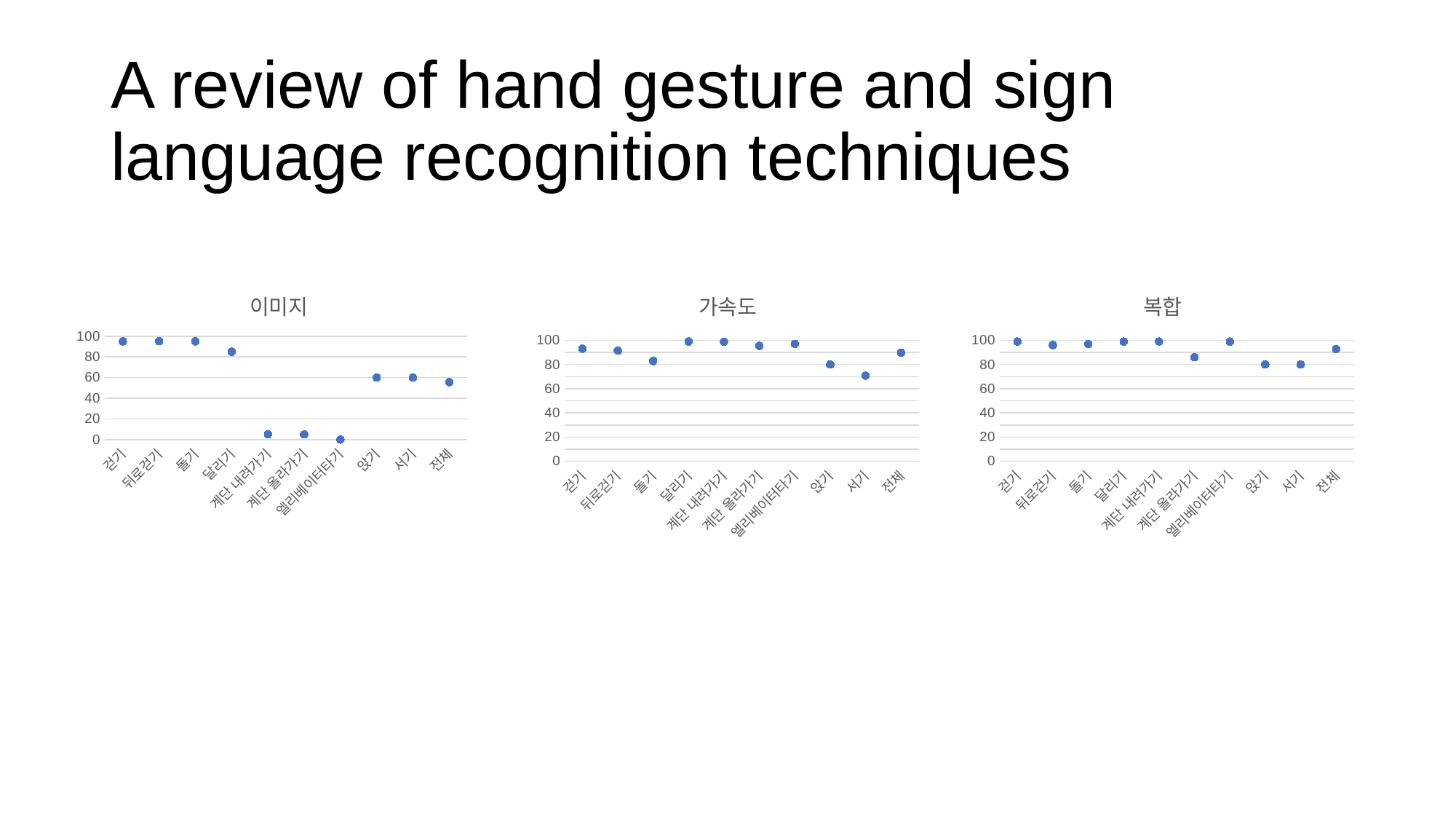

# A review of hand gesture and sign language recognition techniques

### Chart: 이미지

| Category |  |
|---|---|
| 걷기 | 95.0 |
| 뒤로걷기 | 95.12 |
| 돌기 | 95.0 |
| 달리기 | 85.0 |
| 계단 내려가기 | 5.0 |
| 계단 올라가기 | 5.0 |
| 엘리베이터타기 | 0.0 |
| 앉기 | 60.0 |
| 서기 | 60.0 |
| 전체 | 55.56888888888889 |

### Chart: 가속도

| Category |  |
|---|---|
| 걷기 | 93.14 |
| 뒤로걷기 | 91.43 |
| 돌기 | 82.86 |
| 달리기 | 99.0 |
| 계단 내려가기 | 98.86 |
| 계단 올라가기 | 95.43 |
| 엘리베이터타기 | 97.15 |
| 앉기 | 80.0 |
| 서기 | 70.86 |
| 전체 | 89.85888888888888 |

### Chart: 복합

| Category |  |
|---|---|
| 걷기 | 99.0 |
| 뒤로걷기 | 96.12 |
| 돌기 | 97.0 |
| 달리기 | 99.0 |
| 계단 내려가기 | 99.0 |
| 계단 올라가기 | 86.0 |
| 엘리베이터타기 | 99.0 |
| 앉기 | 80.0 |
| 서기 | 80.0 |
| 전체 | 92.7911111111111 |